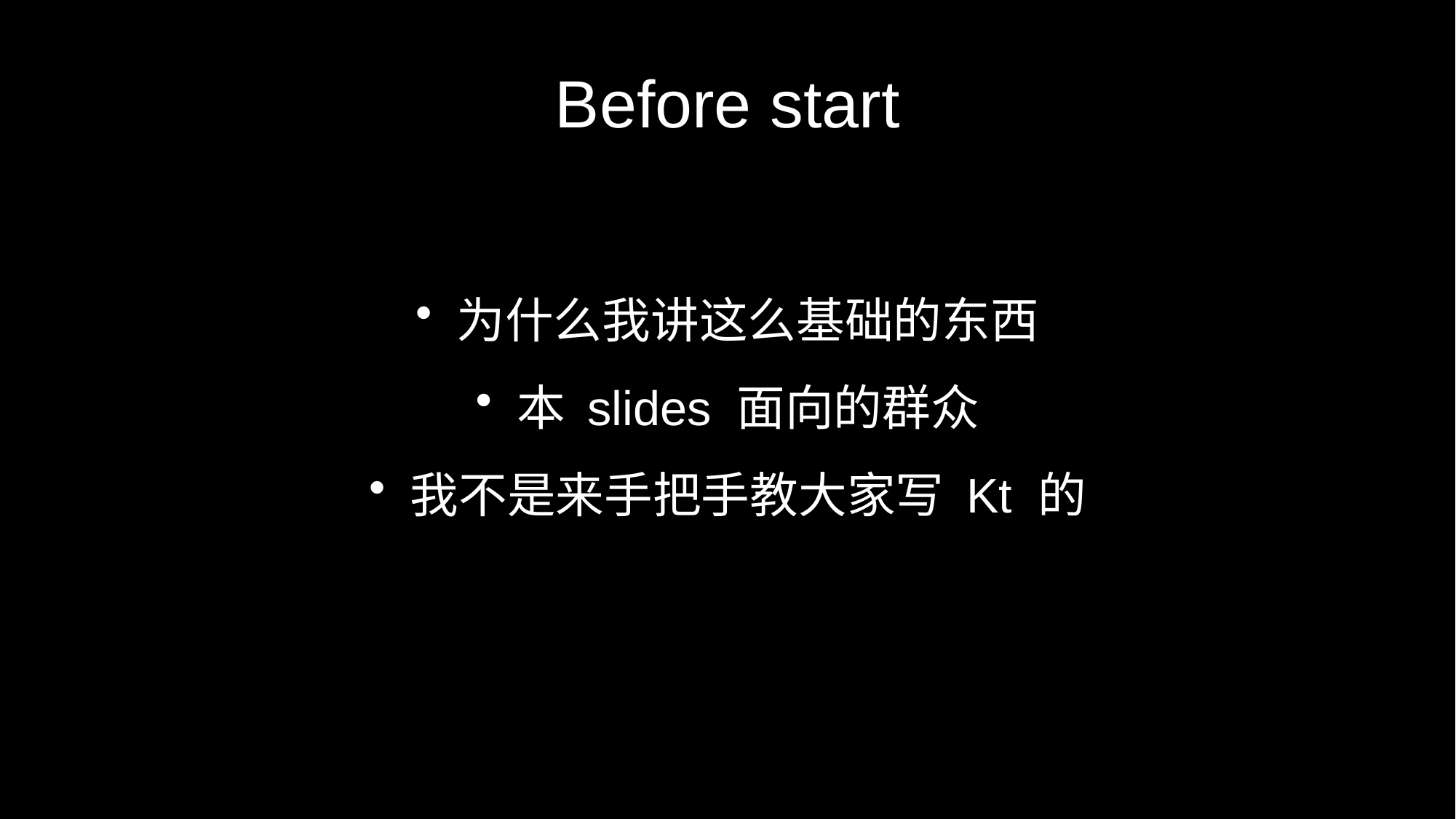

# Before start
为什么我讲这么基础的东西
本 slides 面向的群众
我不是来手把手教大家写 Kt 的